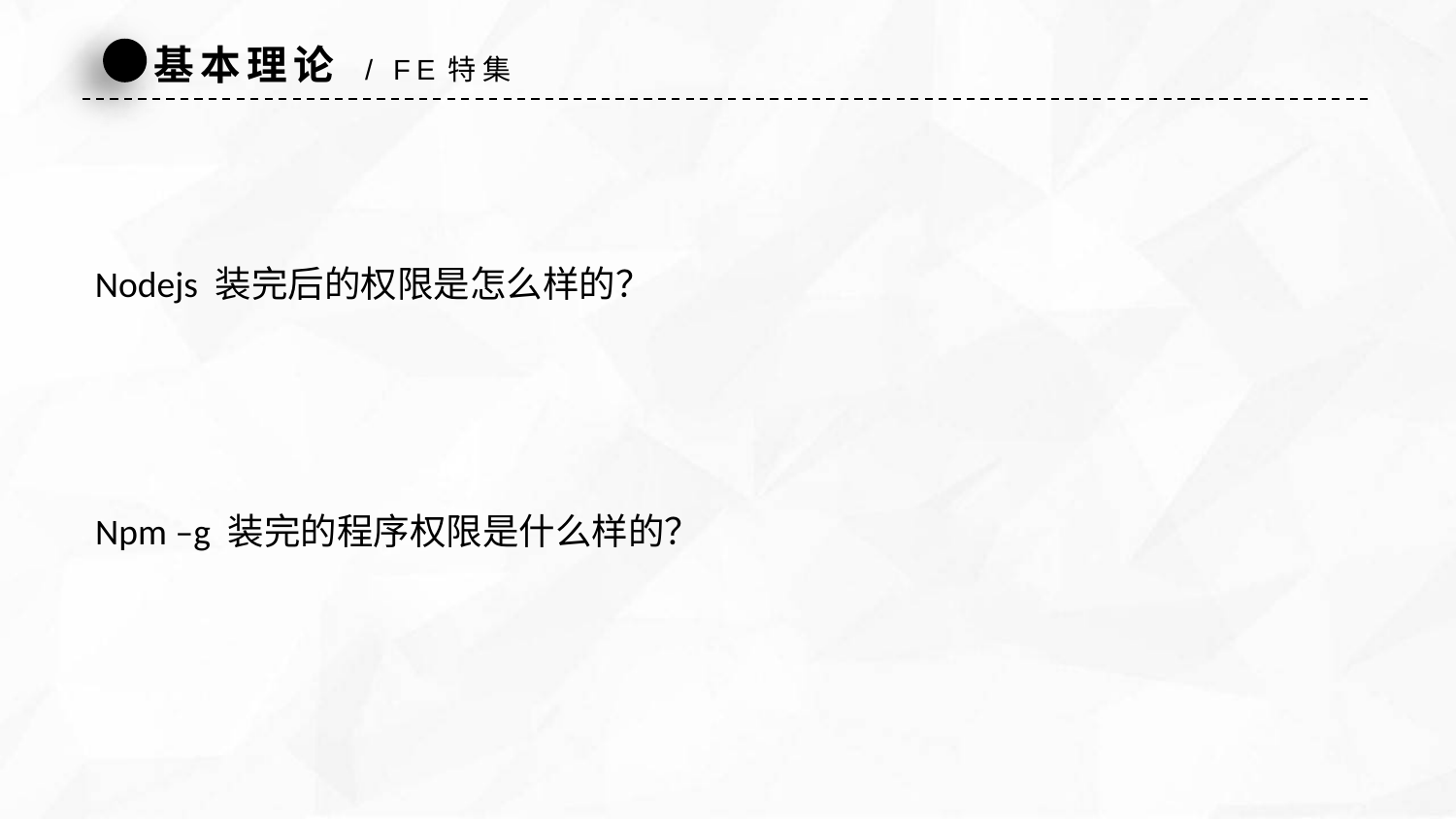

基本理论 / FE特集

Nodejs 装完后的权限是怎么样的？
Npm –g 装完的程序权限是什么样的？
延时符